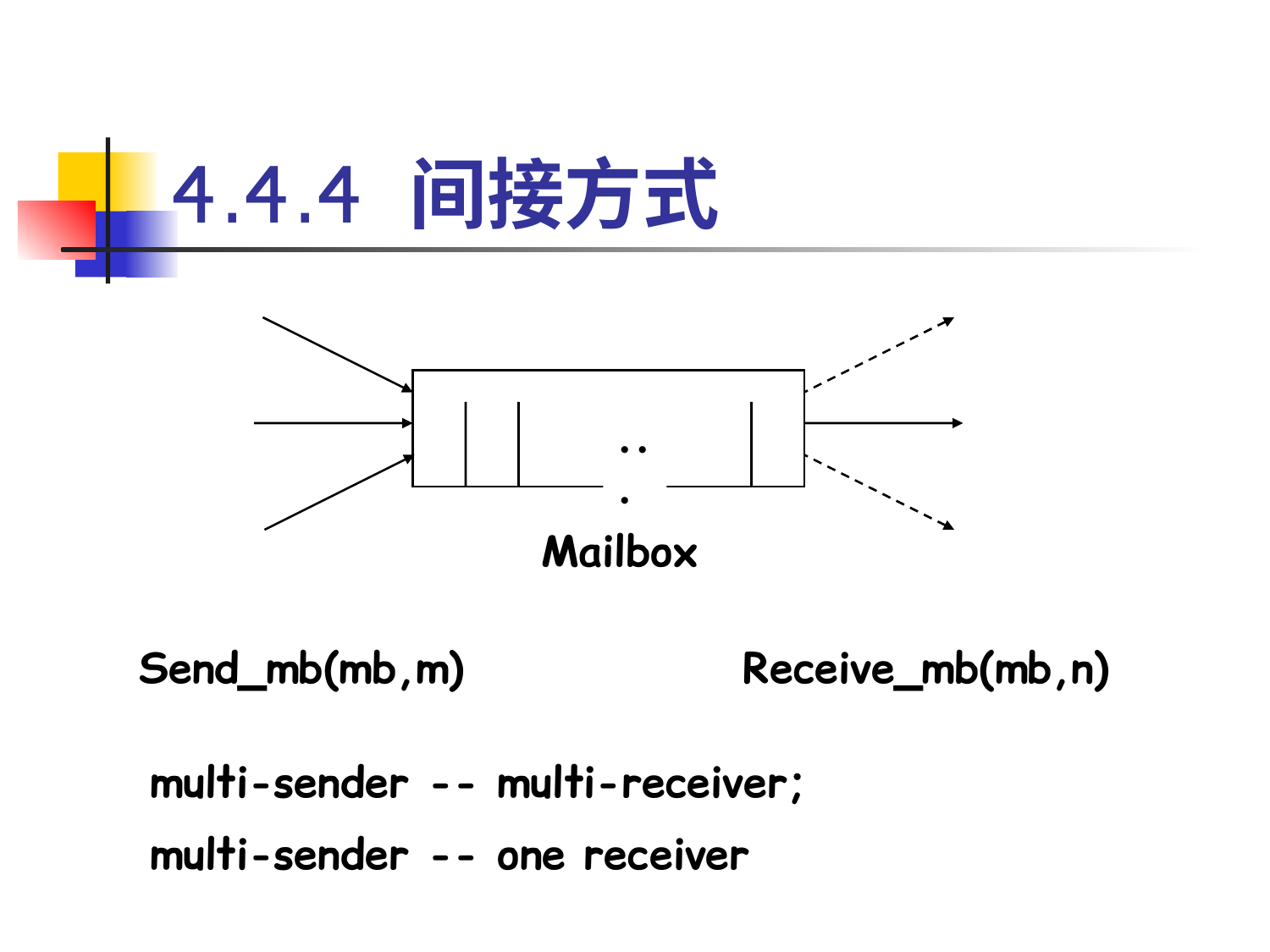

# 4.4.4 间接方式

...

Mailbox
Send_mb(mb,m)
Receive_mb(mb,n)
multi-sender -- multi-receiver;
multi-sender -- one receiver